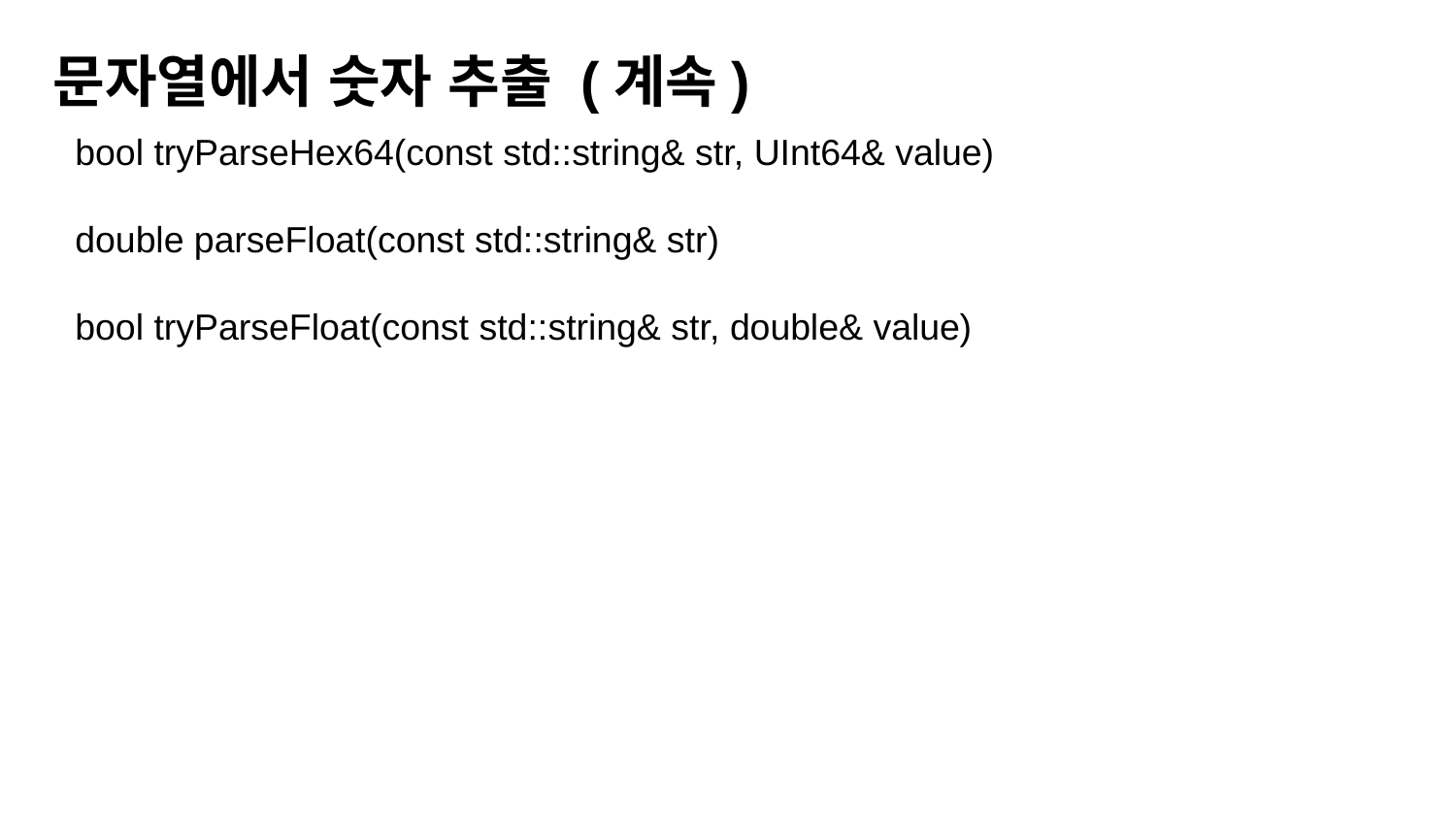

문자열에서 숫자 추출 (계속)
bool tryParseHex64(const std::string& str, UInt64& value)
double parseFloat(const std::string& str)
bool tryParseFloat(const std::string& str, double& value)